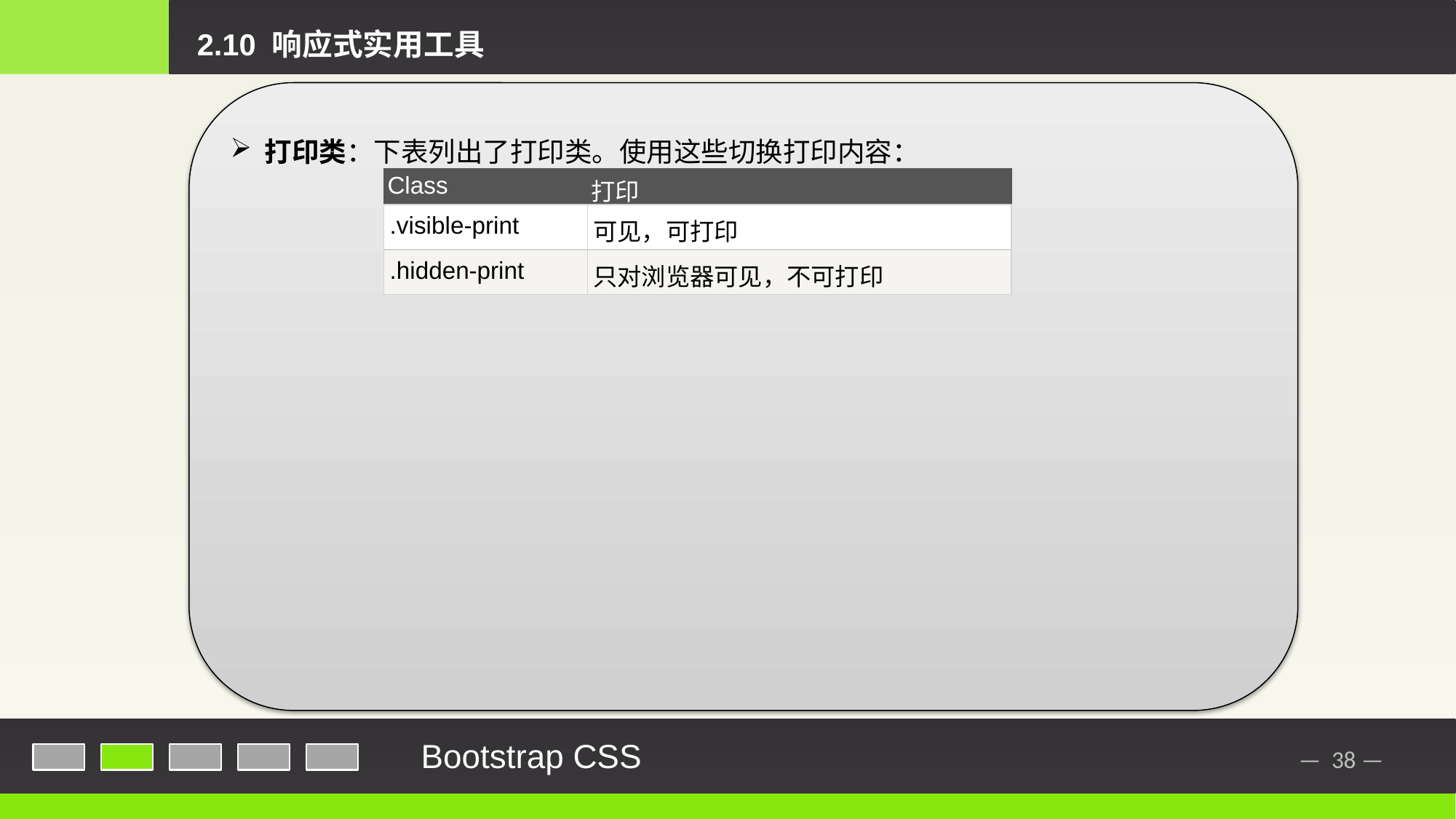

2.10 响应式实用工具
打印类：下表列出了打印类。使用这些切换打印内容：

| Class | 打印 |
| --- | --- |
| .visible-print | 可见，可打印 |
| .hidden-print | 只对浏览器可见，不可打印 |